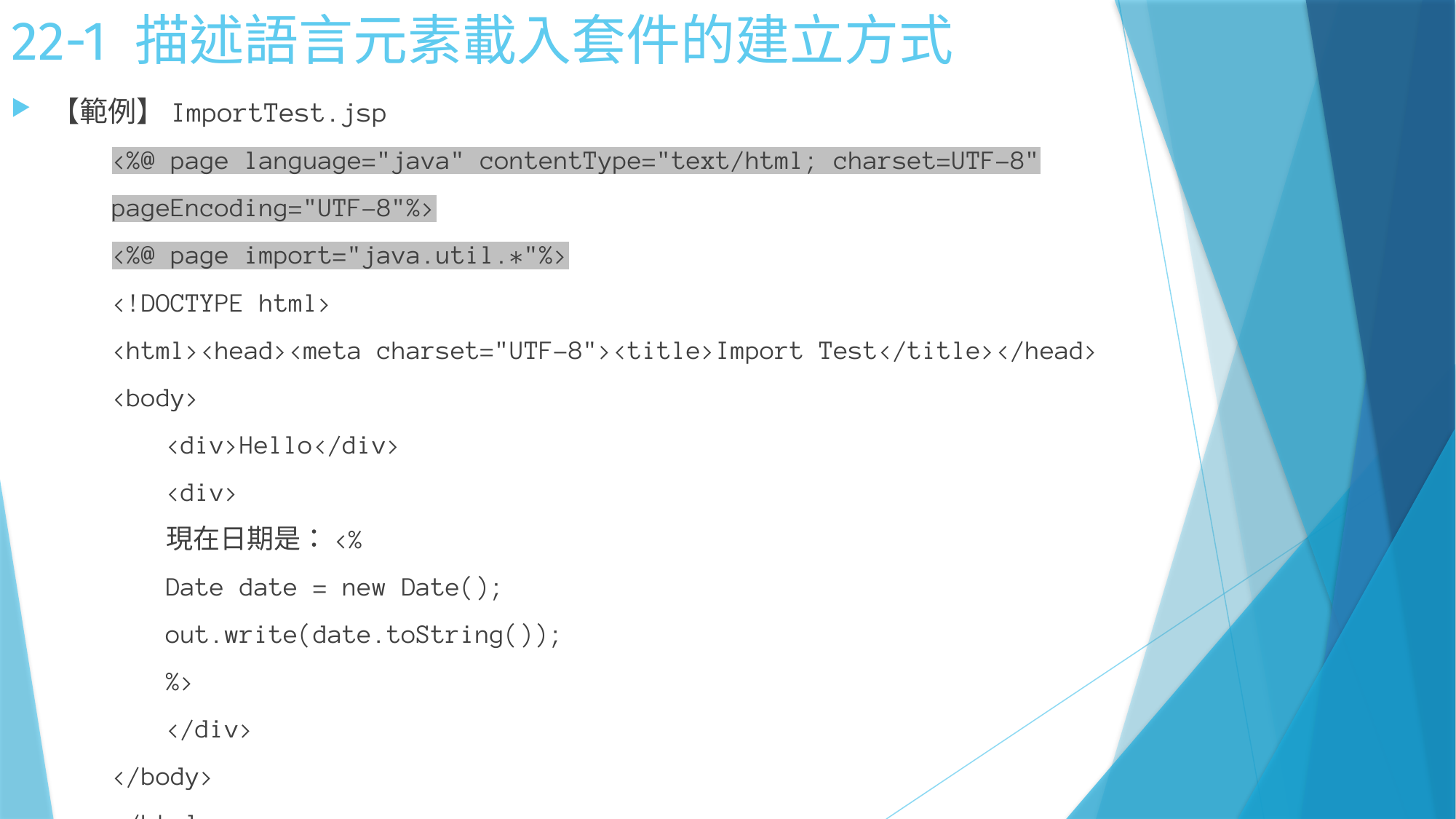

# 22-1 描述語言元素載入套件的建立方式
【範例】ImportTest.jsp
<%@ page language="java" contentType="text/html; charset=UTF-8"
	pageEncoding="UTF-8"%>
<%@ page import="java.util.*"%>
<!DOCTYPE html>
<html><head><meta charset="UTF-8"><title>Import Test</title></head>
<body>
	<div>Hello</div>
	<div>
		現在日期是：<%
		Date date = new Date();
		out.write(date.toString());
		%>
	</div>
</body>
</html>